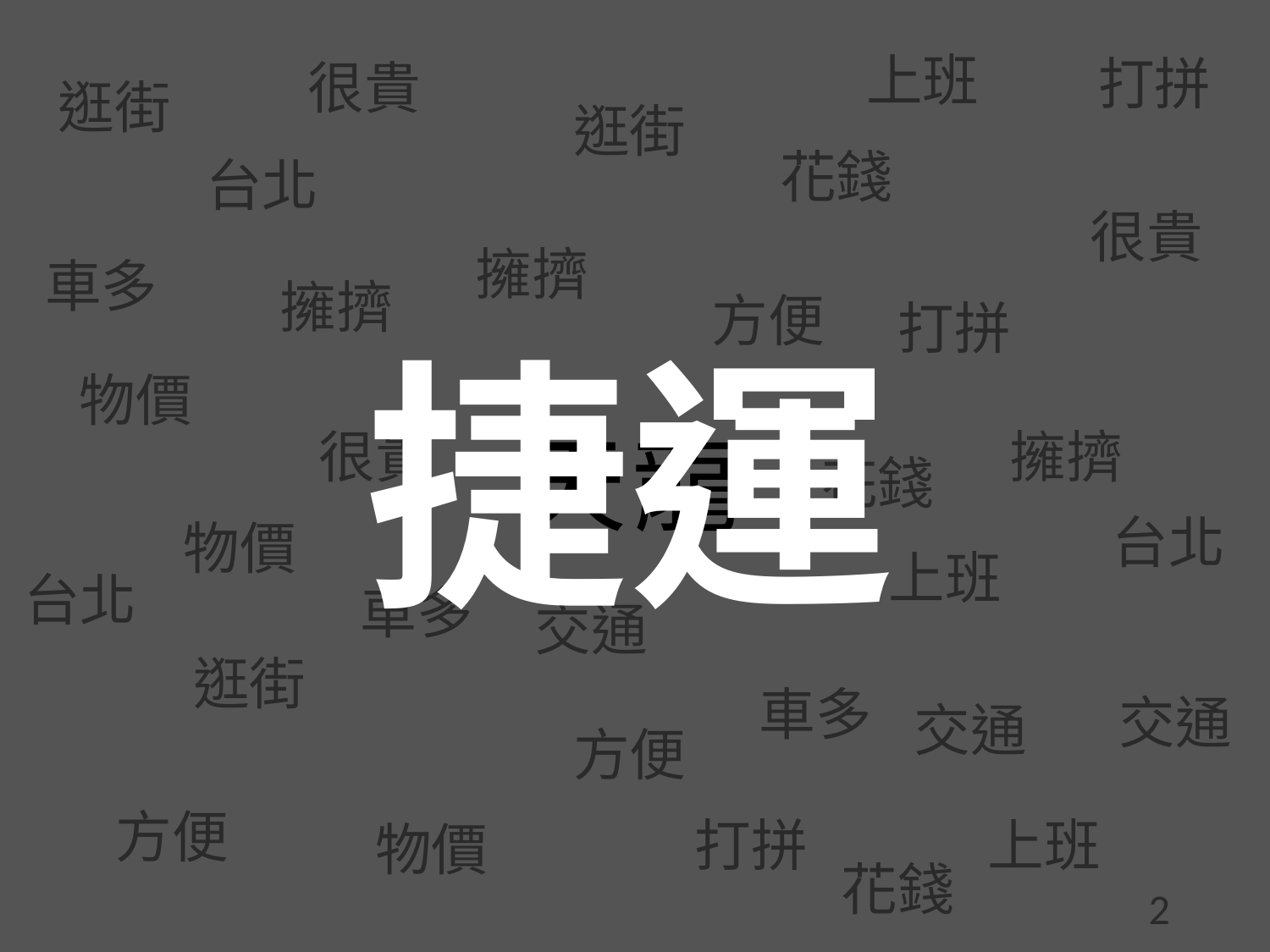

捷運
打拼
很貴
上班
逛街
逛街
花錢
台北
很貴

擁擠
車多
打拼
方便
擁擠
物價
天龍
很貴
擁擠
花錢
物價
台北
上班
台北
交通
車多
逛街
交通
交通
車多
方便
方便
打拼
物價
上班
花錢
2